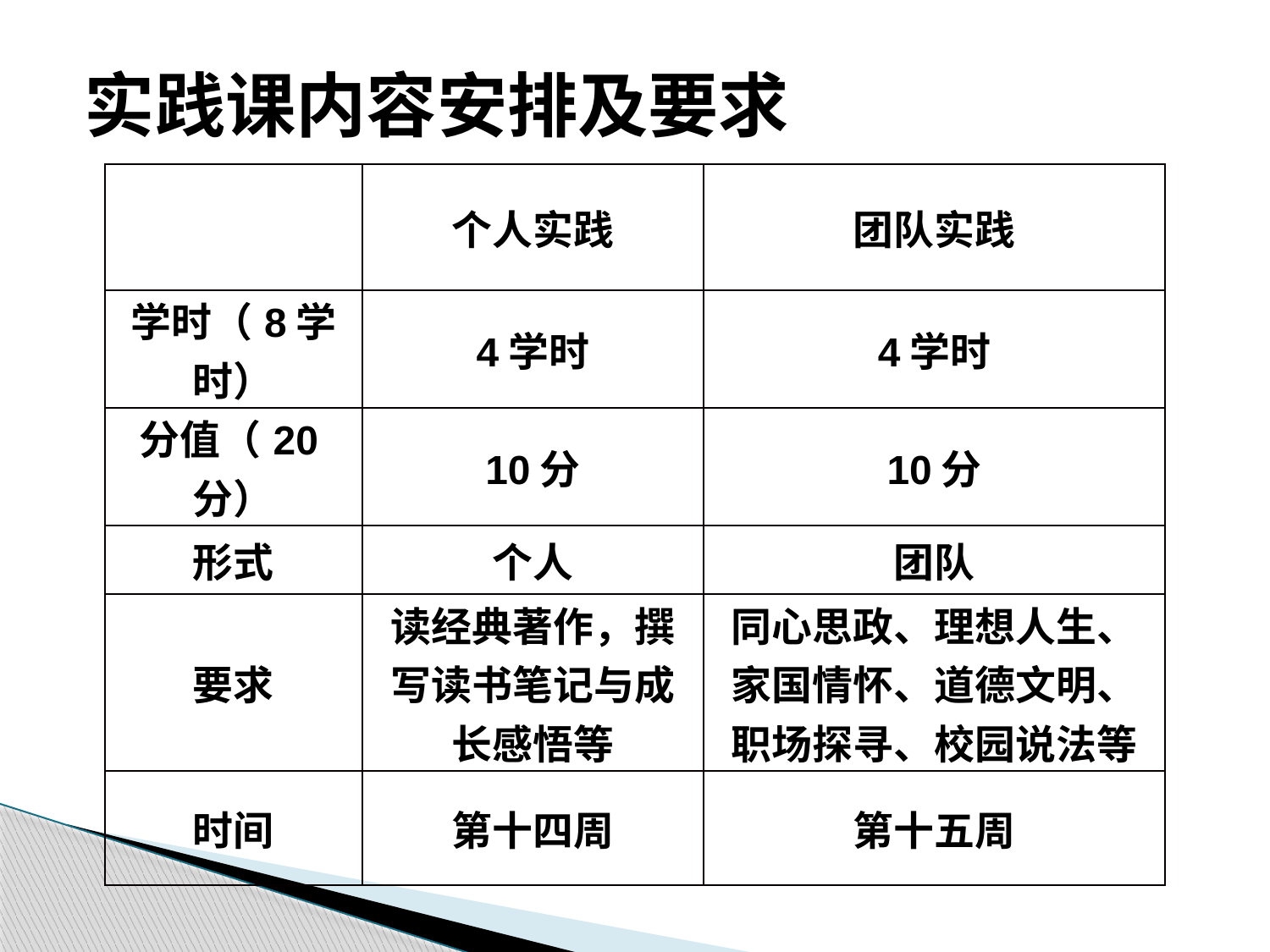

# 实践课内容安排及要求
|  | 个人实践 | 团队实践 |
| --- | --- | --- |
| 学时（8学时） | 4学时 | 4学时 |
| 分值（20分） | 10分 | 10分 |
| 形式 | 个人 | 团队 |
| 要求 | 读经典著作，撰写读书笔记与成长感悟等 | 同心思政、理想人生、家国情怀、道德文明、职场探寻、校园说法等 |
| 时间 | 第十四周 | 第十五周 |